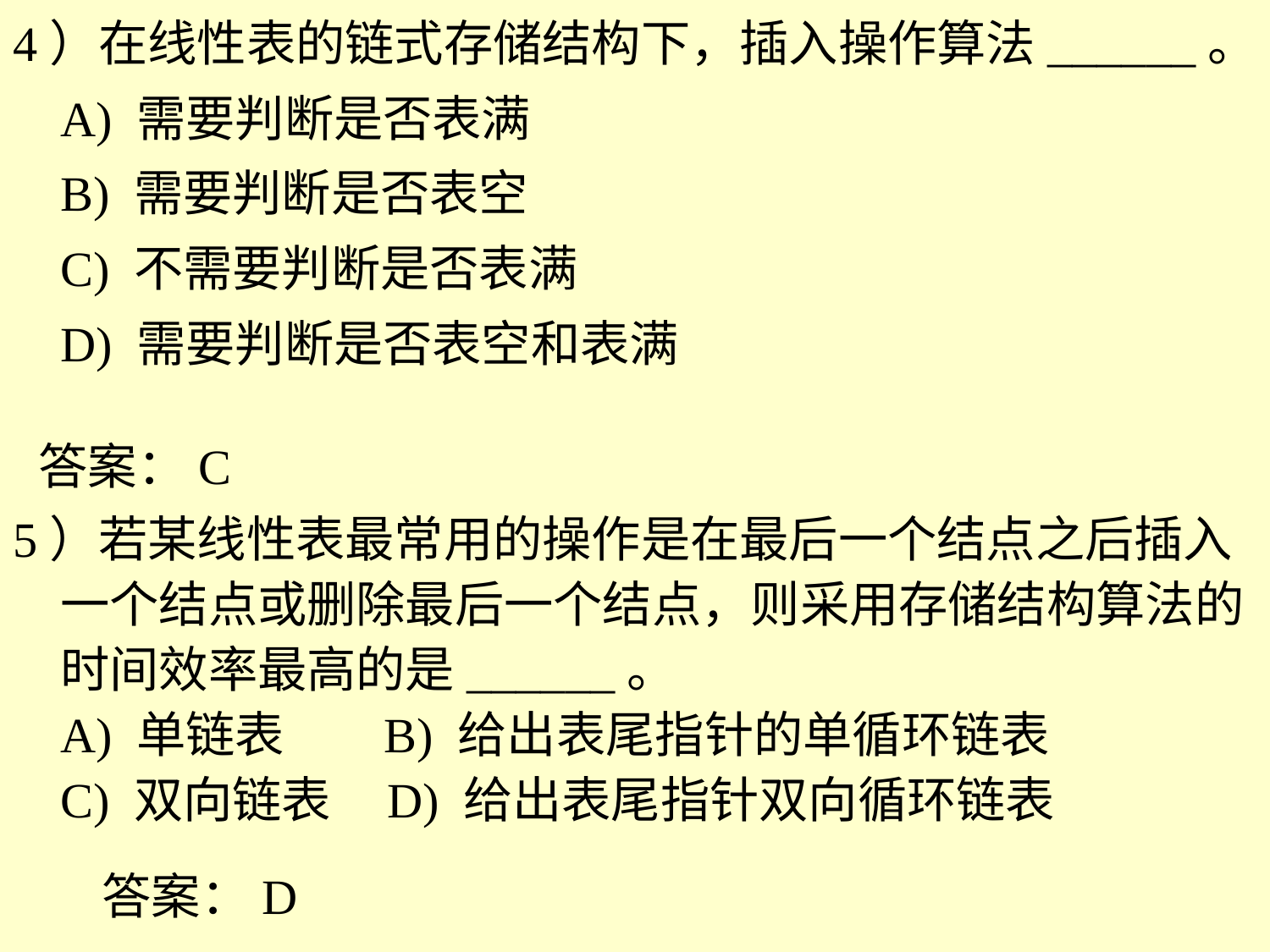

4）在线性表的链式存储结构下，插入操作算法______。
	A) 需要判断是否表满
	B) 需要判断是否表空
	C) 不需要判断是否表满
	D) 需要判断是否表空和表满

5）若某线性表最常用的操作是在最后一个结点之后插入一个结点或删除最后一个结点，则采用存储结构算法的时间效率最高的是______。
	A) 单链表        B) 给出表尾指针的单循环链表
	C) 双向链表    D) 给出表尾指针双向循环链表
答案：C
答案：D